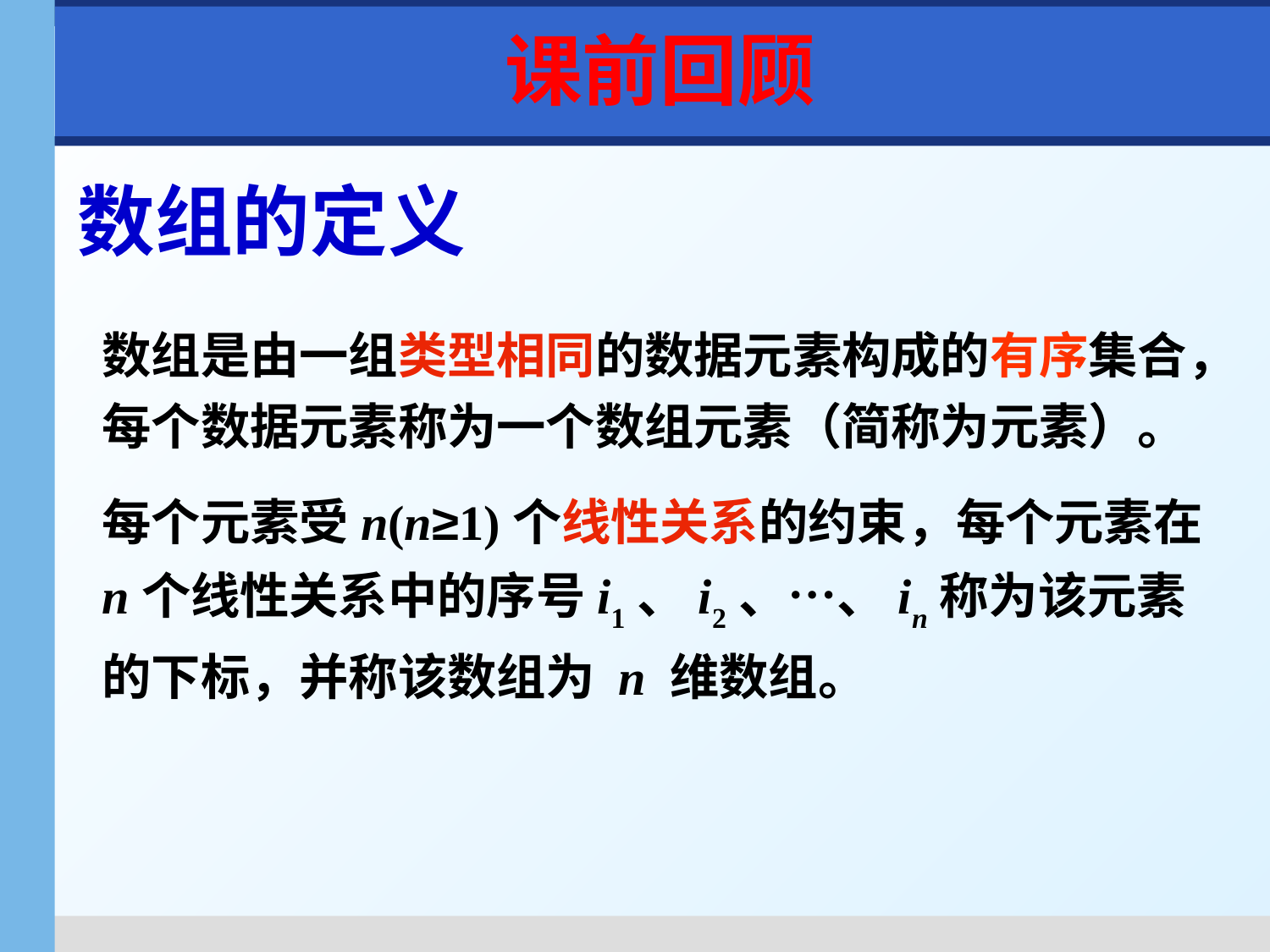

课前回顾
数组的定义
数组是由一组类型相同的数据元素构成的有序集合，每个数据元素称为一个数组元素（简称为元素）。
每个元素受n(n≥1)个线性关系的约束，每个元素在n个线性关系中的序号i1、i2、…、in称为该元素的下标，并称该数组为 n 维数组。